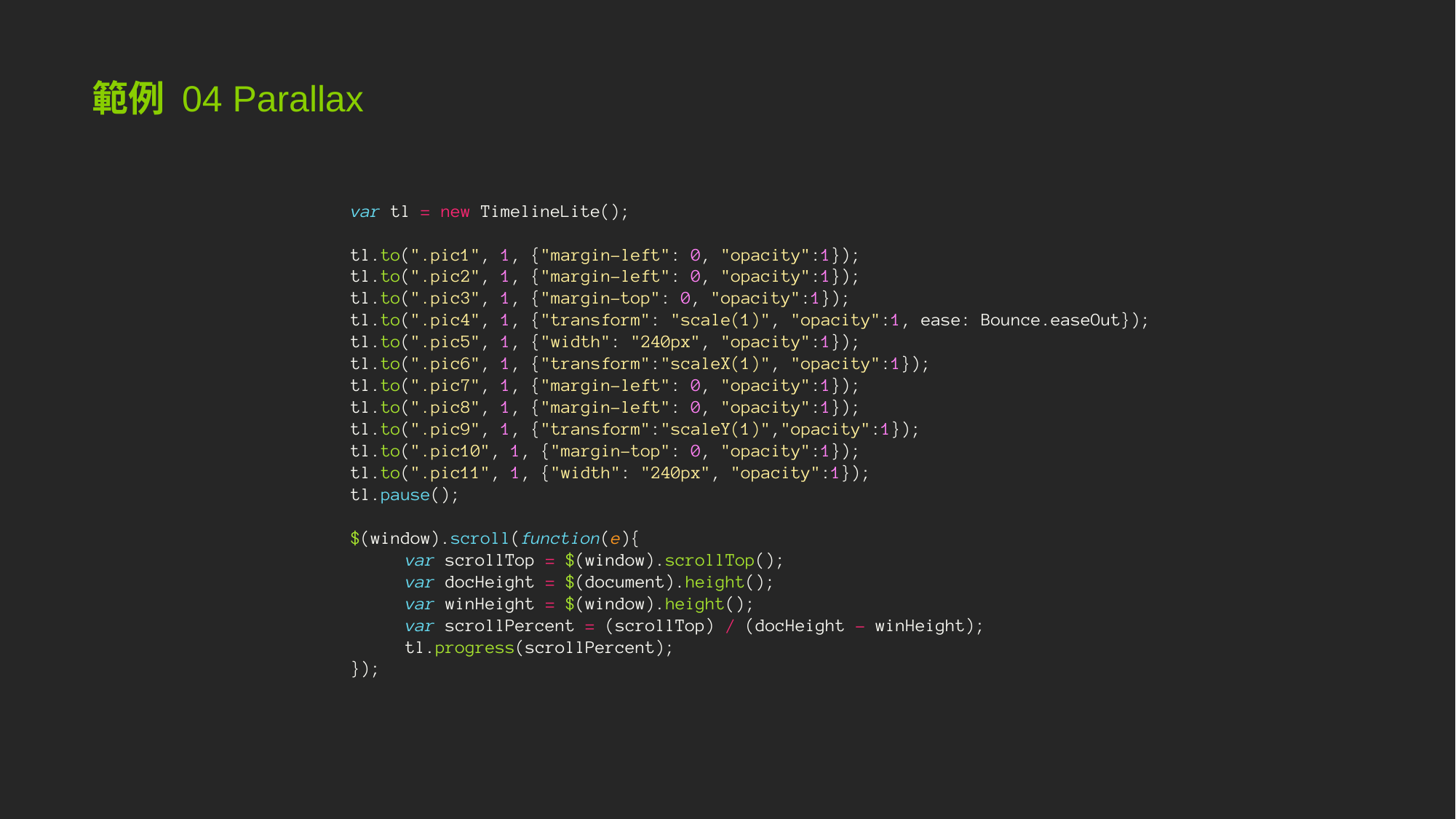

範例 04 Parallax
var tl = new TimelineLite();

tl.to(".pic1", 1, {"margin-left": 0, "opacity":1});
tl.to(".pic2", 1, {"margin-left": 0, "opacity":1});
tl.to(".pic3", 1, {"margin-top": 0, "opacity":1});
tl.to(".pic4", 1, {"transform": "scale(1)", "opacity":1, ease: Bounce.easeOut});
tl.to(".pic5", 1, {"width": "240px", "opacity":1});
tl.to(".pic6", 1, {"transform":"scaleX(1)", "opacity":1});
tl.to(".pic7", 1, {"margin-left": 0, "opacity":1});
tl.to(".pic8", 1, {"margin-left": 0, "opacity":1});
tl.to(".pic9", 1, {"transform":"scaleY(1)","opacity":1});
tl.to(".pic10", 1, {"margin-top": 0, "opacity":1});
tl.to(".pic11", 1, {"width": "240px", "opacity":1});
tl.pause();

$(window).scroll(function(e){
var scrollTop = $(window).scrollTop();
var docHeight = $(document).height();
var winHeight = $(window).height();
var scrollPercent = (scrollTop) / (docHeight - winHeight);
tl.progress(scrollPercent);
});